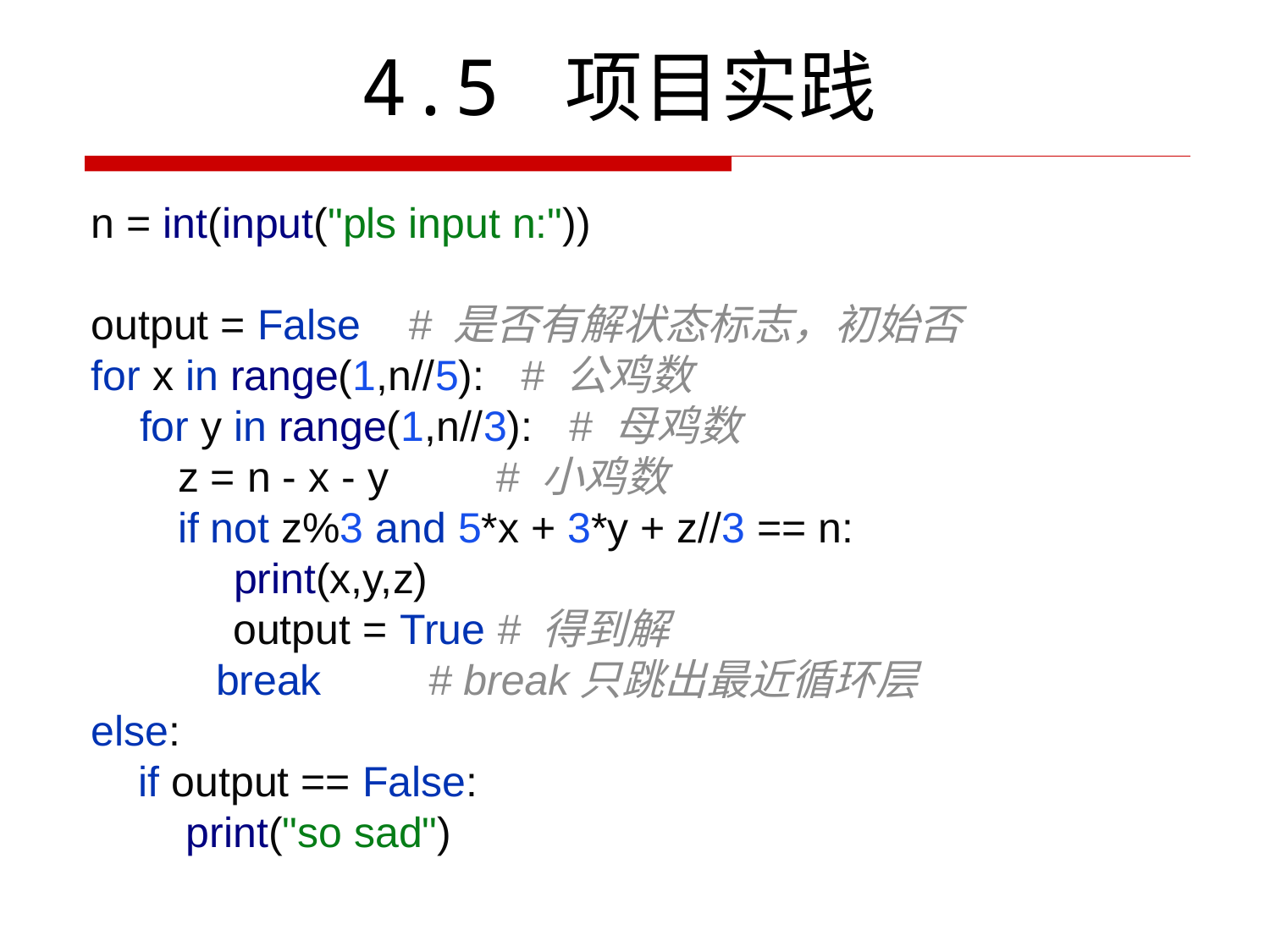

# 4.5 项目实践

n = int(input("pls input n:"))
output = False    # 是否有解状态标志，初始否
for x in range(1,n//5):   # 公鸡数
    for y in range(1,n//3):   # 母鸡数
        z = n - x - y         # 小鸡数
        if not z%3 and 5*x + 3*y + z//3 == n:
            print(x,y,z)
            output = True # 得到解
            break         # break只跳出最近循环层
else:
    if output == False:
        print("so sad")
106